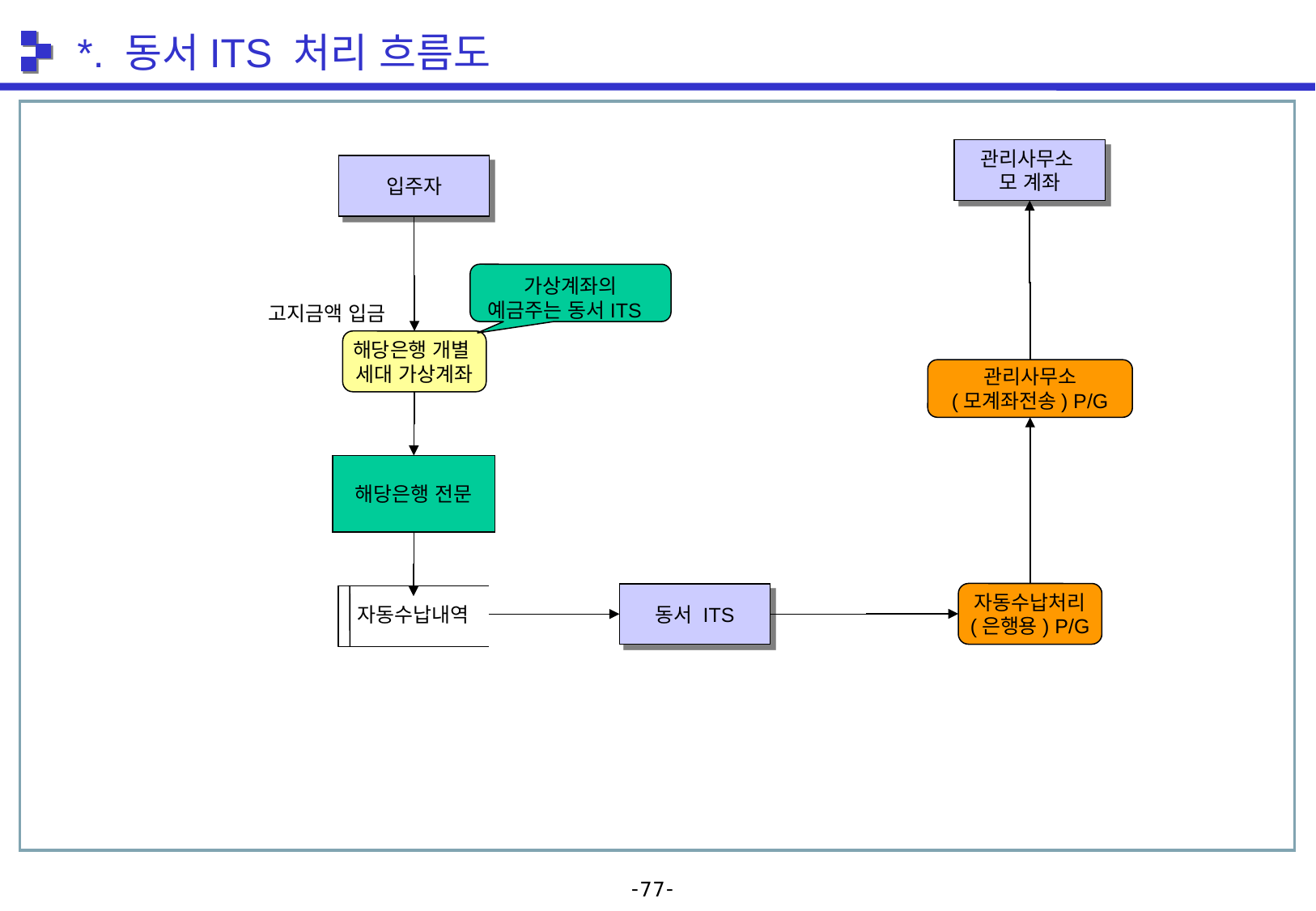

*. 동서ITS 처리 흐름도

관리사무소
모 계좌
입주자
가상계좌의 예금주는 동서ITS
고지금액 입금
해당은행 개별
세대 가상계좌
관리사무소
(모계좌전송) P/G
해당은행 전문
자동수납처리
(은행용) P/G
동서 ITS

자동수납내역